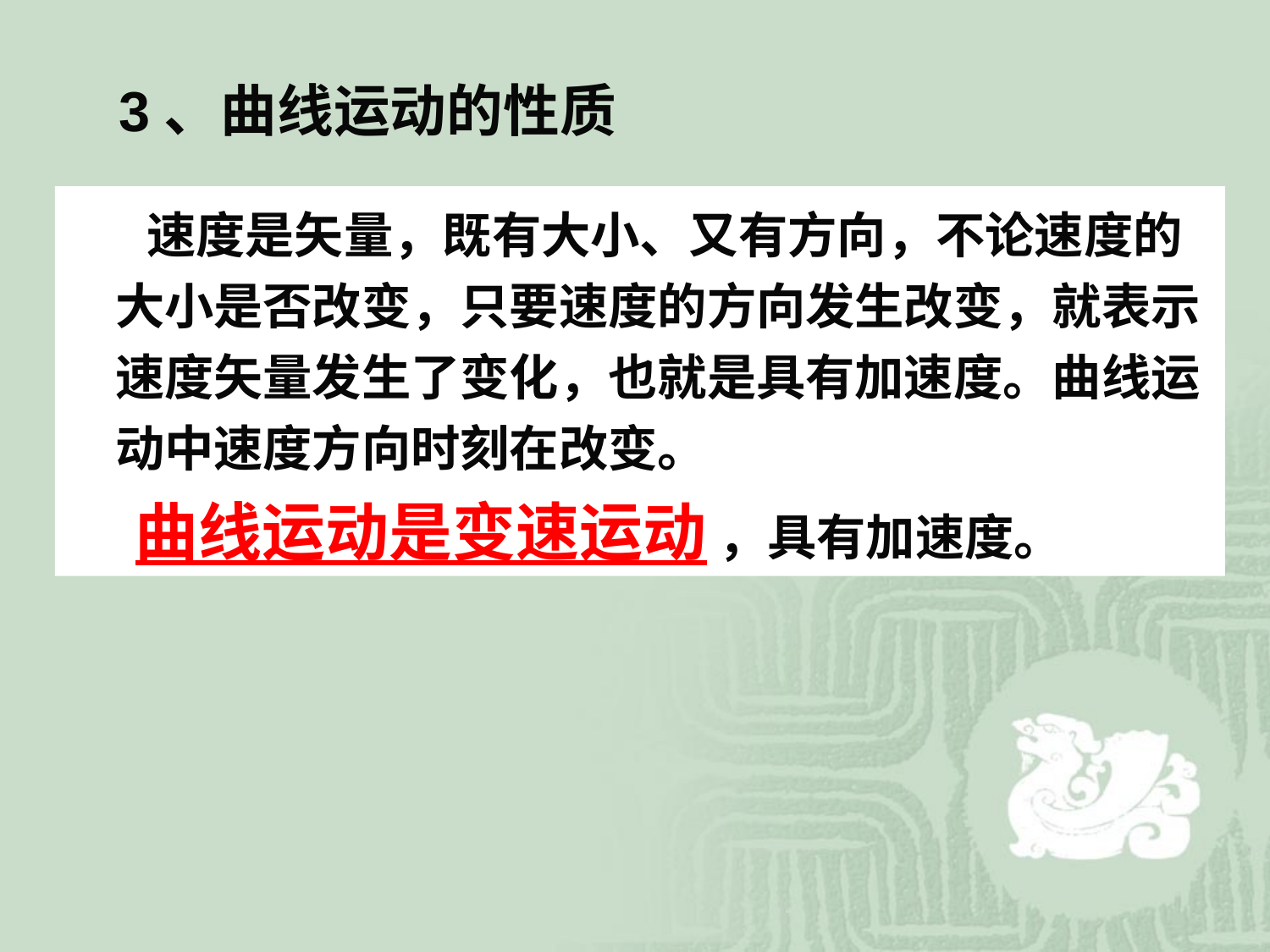

# 3、曲线运动的性质
      速度是矢量，既有大小、又有方向，不论速度的大小是否改变，只要速度的方向发生改变，就表示速度矢量发生了变化，也就是具有加速度。曲线运动中速度方向时刻在改变。
     曲线运动是变速运动 ，具有加速度。